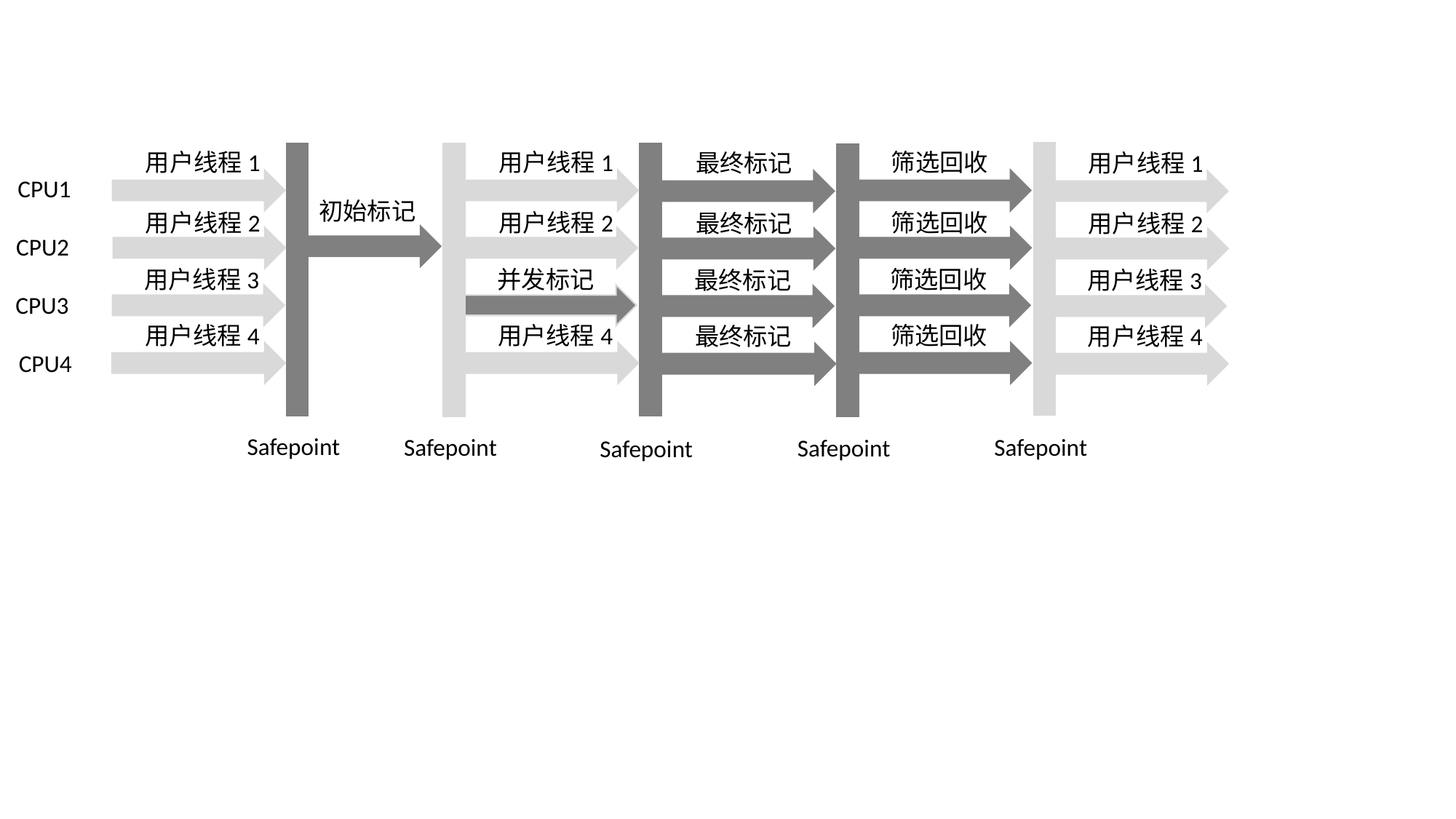

用户线程1
筛选回收
用户线程1

最终标记
用户线程1

CPU1

初始标记
用户线程2
筛选回收
用户线程2
最终标记
用户线程2

CPU2

并发标记
筛选回收
用户线程3
最终标记
用户线程3
CPU3

用户线程4
筛选回收
用户线程4
最终标记
用户线程4
CPU4

Safepoint
Safepoint
Safepoint
Safepoint
Safepoint